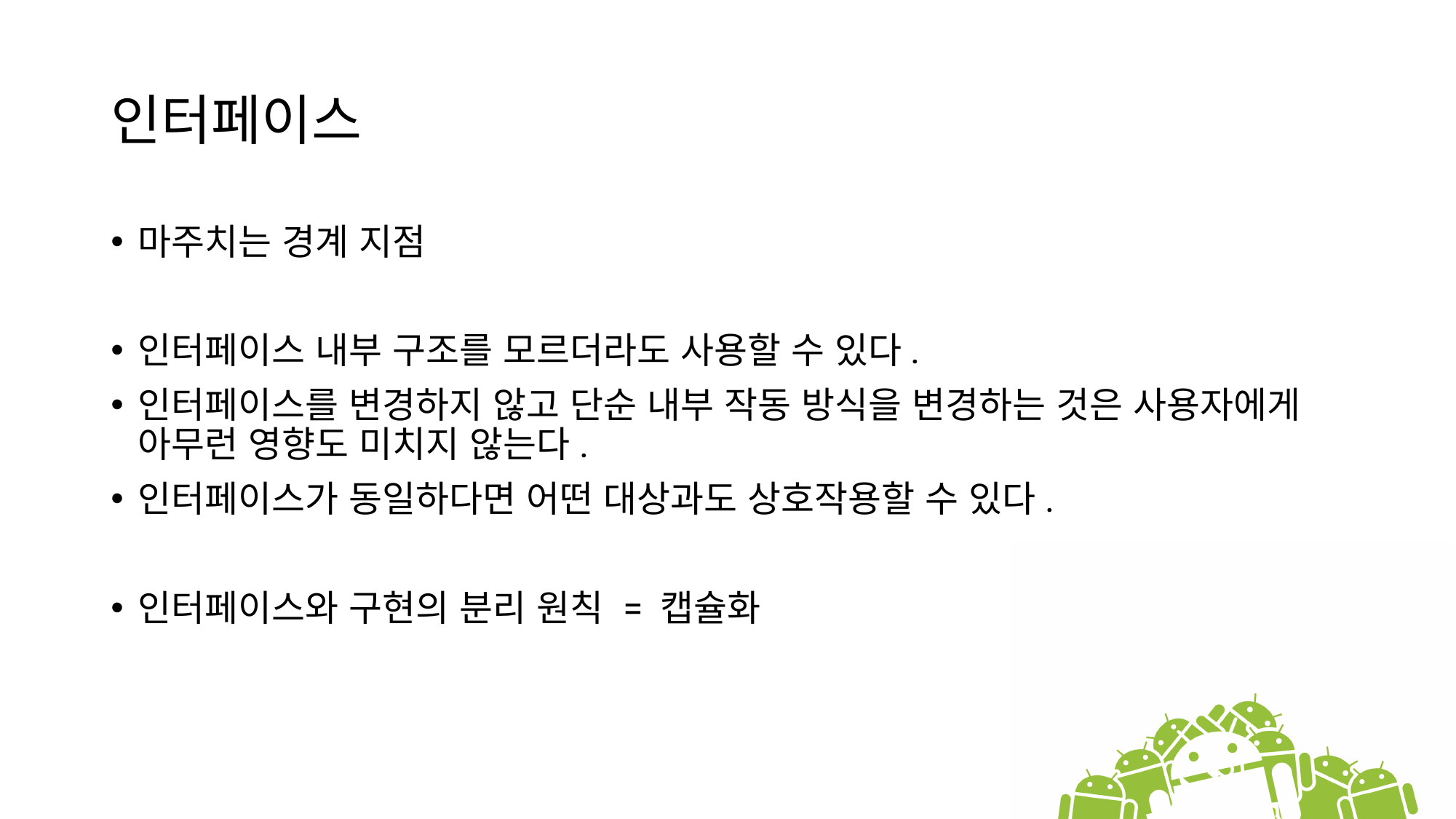

# 인터페이스
마주치는 경계 지점

인터페이스 내부 구조를 모르더라도 사용할 수 있다.
인터페이스를 변경하지 않고 단순 내부 작동 방식을 변경하는 것은 사용자에게 아무런 영향도 미치지 않는다.
인터페이스가 동일하다면 어떤 대상과도 상호작용할 수 있다.

인터페이스와 구현의 분리 원칙 = 캡슐화